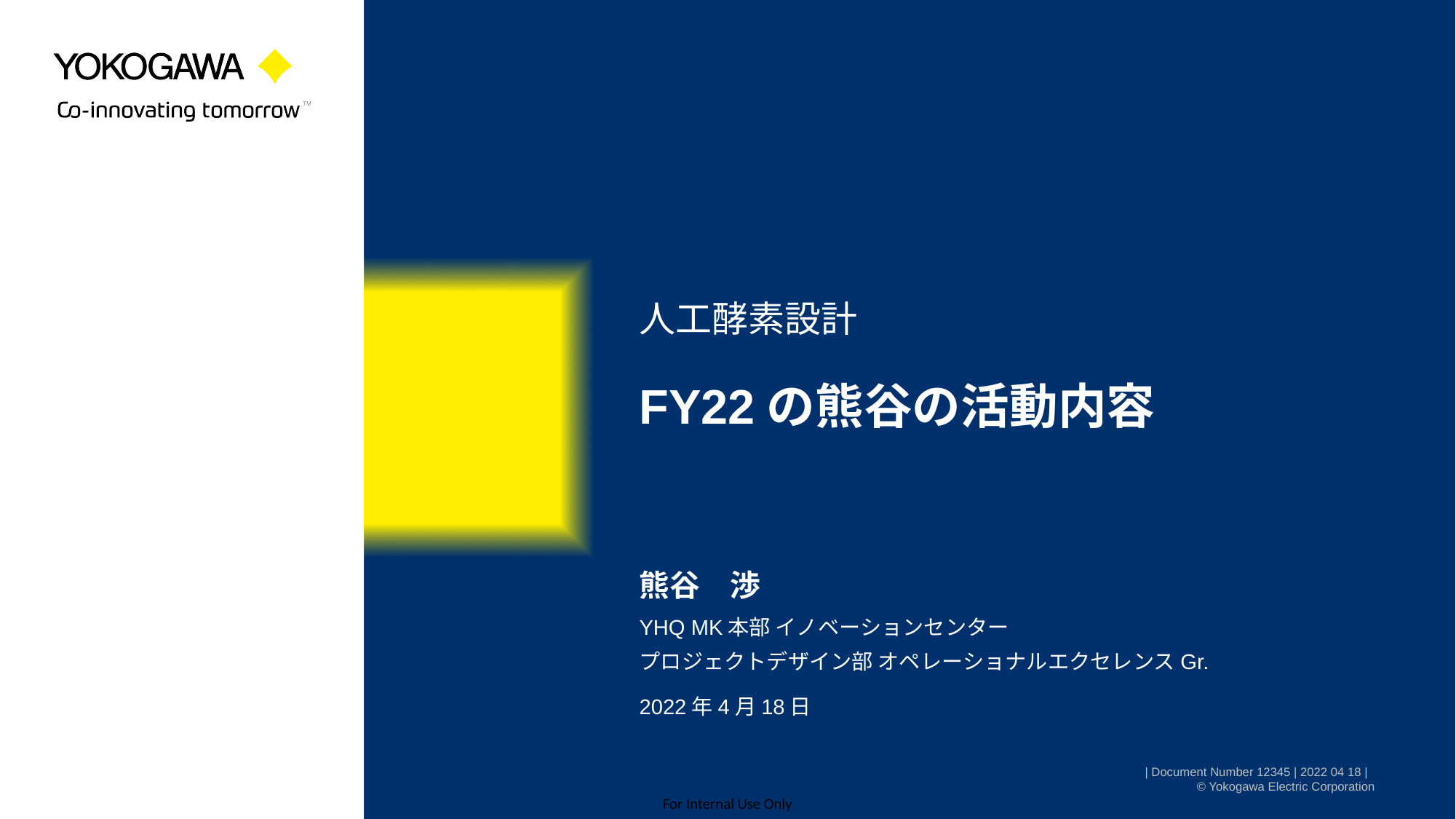

人工酵素設計
# FY22の熊谷の活動内容
熊谷　渉
YHQ MK本部 イノベーションセンター
プロジェクトデザイン部 オペレーショナルエクセレンスGr.
2022年4月18日